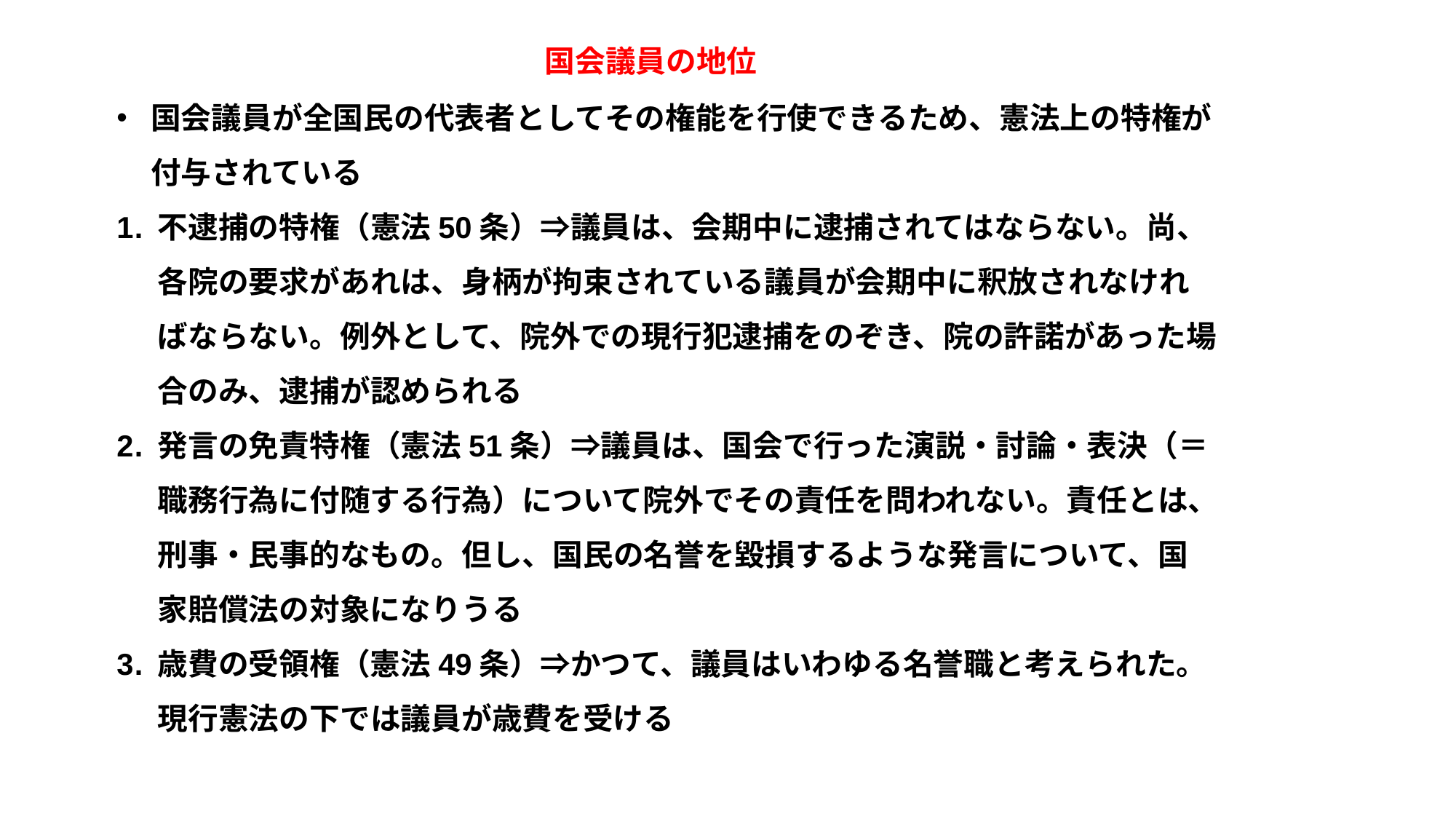

国会議員の地位
国会議員が全国民の代表者としてその権能を行使できるため、憲法上の特権が付与されている
不逮捕の特権（憲法50条）⇒議員は、会期中に逮捕されてはならない。尚、各院の要求があれは、身柄が拘束されている議員が会期中に釈放されなければならない。例外として、院外での現行犯逮捕をのぞき、院の許諾があった場合のみ、逮捕が認められる
発言の免責特権（憲法51条）⇒議員は、国会で行った演説・討論・表決（＝職務行為に付随する行為）について院外でその責任を問われない。責任とは、刑事・民事的なもの。但し、国民の名誉を毀損するような発言について、国家賠償法の対象になりうる
歳費の受領権（憲法49条）⇒かつて、議員はいわゆる名誉職と考えられた。現行憲法の下では議員が歳費を受ける